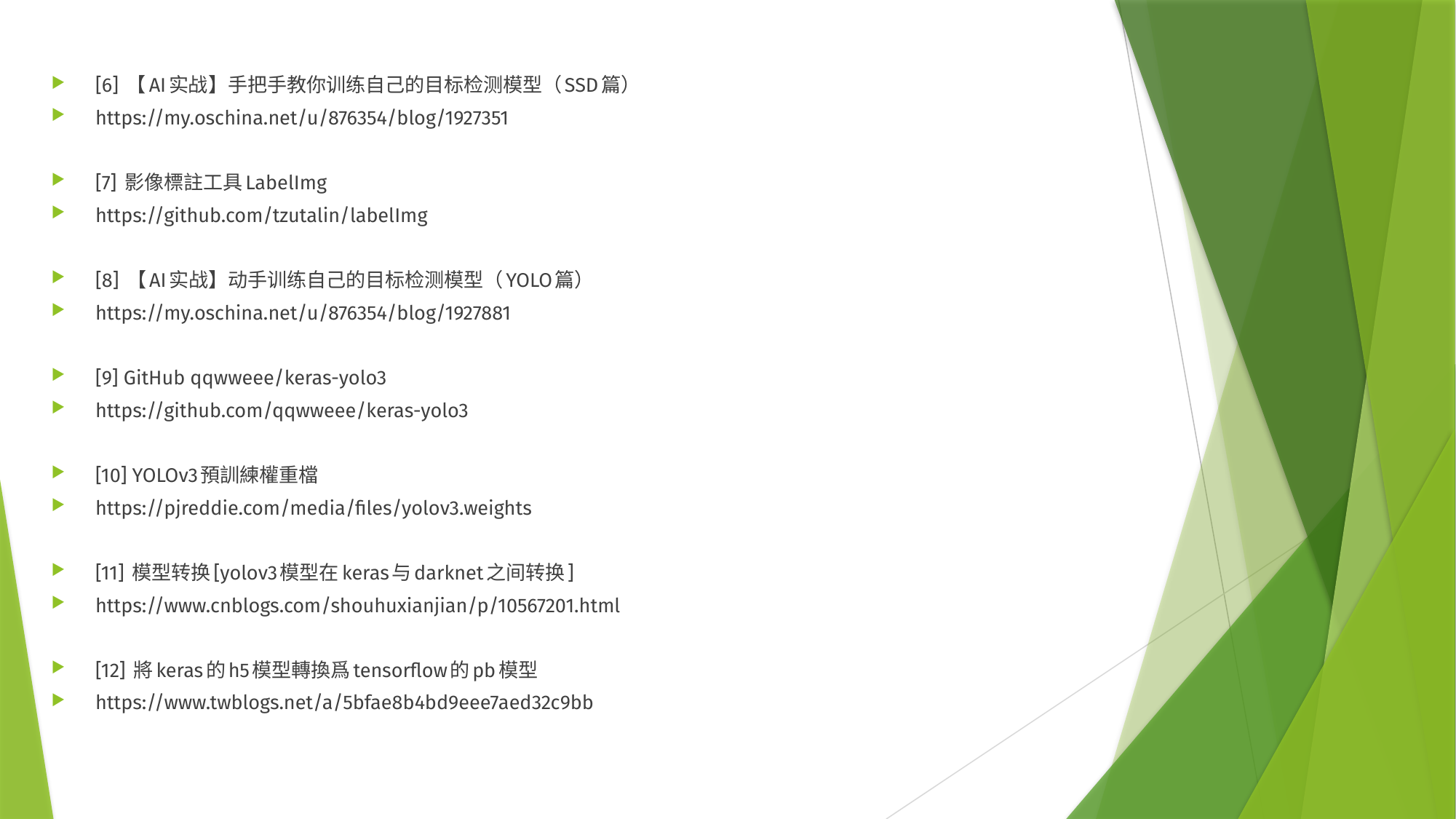

[6] 【AI实战】手把手教你训练自己的目标检测模型（SSD篇）
https://my.oschina.net/u/876354/blog/1927351

[7] 影像標註工具LabelImg
https://github.com/tzutalin/labelImg

[8] 【AI实战】动手训练自己的目标检测模型（YOLO篇）
https://my.oschina.net/u/876354/blog/1927881

[9] GitHub qqwweee/keras-yolo3
https://github.com/qqwweee/keras-yolo3

[10] YOLOv3預訓練權重檔
https://pjreddie.com/media/files/yolov3.weights

[11] 模型转换[yolov3模型在keras与darknet之间转换]
https://www.cnblogs.com/shouhuxianjian/p/10567201.html

[12] 將keras的h5模型轉換爲tensorflow的pb模型
https://www.twblogs.net/a/5bfae8b4bd9eee7aed32c9bb